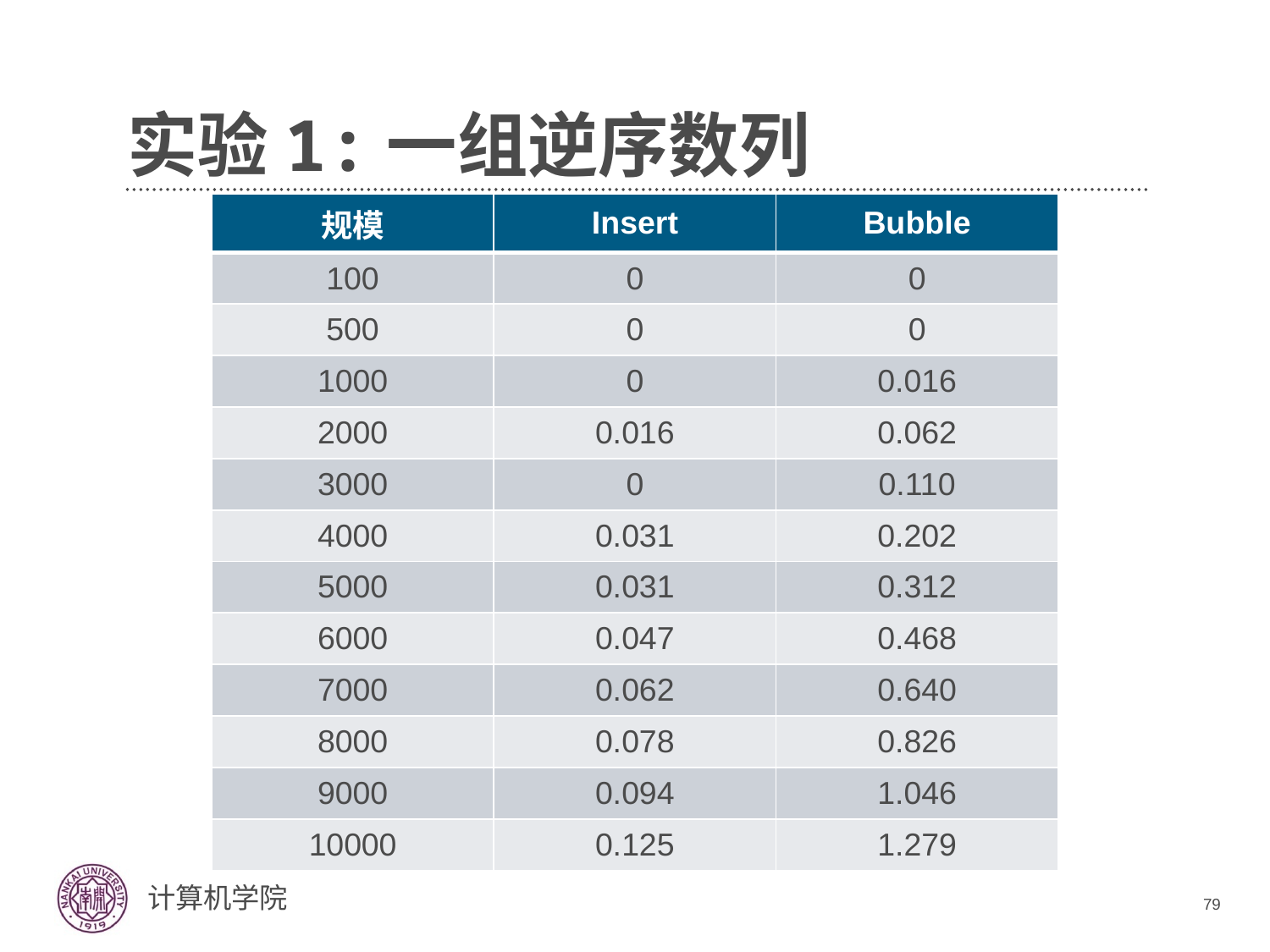

# 实验1:一组逆序数列
| 规模 | Insert | Bubble |
| --- | --- | --- |
| 100 | 0 | 0 |
| 500 | 0 | 0 |
| 1000 | 0 | 0.016 |
| 2000 | 0.016 | 0.062 |
| 3000 | 0 | 0.110 |
| 4000 | 0.031 | 0.202 |
| 5000 | 0.031 | 0.312 |
| 6000 | 0.047 | 0.468 |
| 7000 | 0.062 | 0.640 |
| 8000 | 0.078 | 0.826 |
| 9000 | 0.094 | 1.046 |
| 10000 | 0.125 | 1.279 |
79